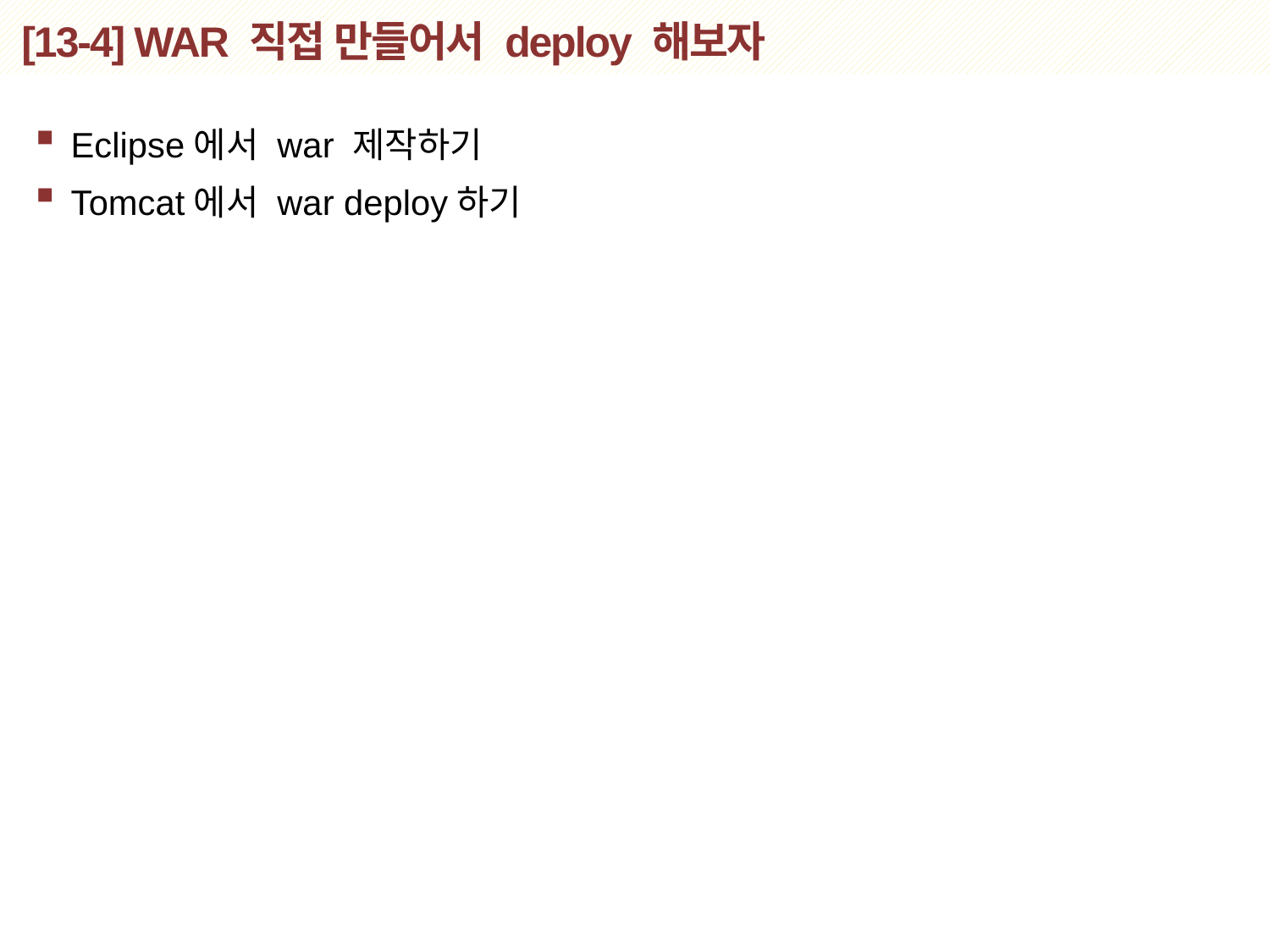

# [13-4] WAR 직접 만들어서 deploy 해보자
Eclipse에서 war 제작하기
Tomcat에서 war deploy하기